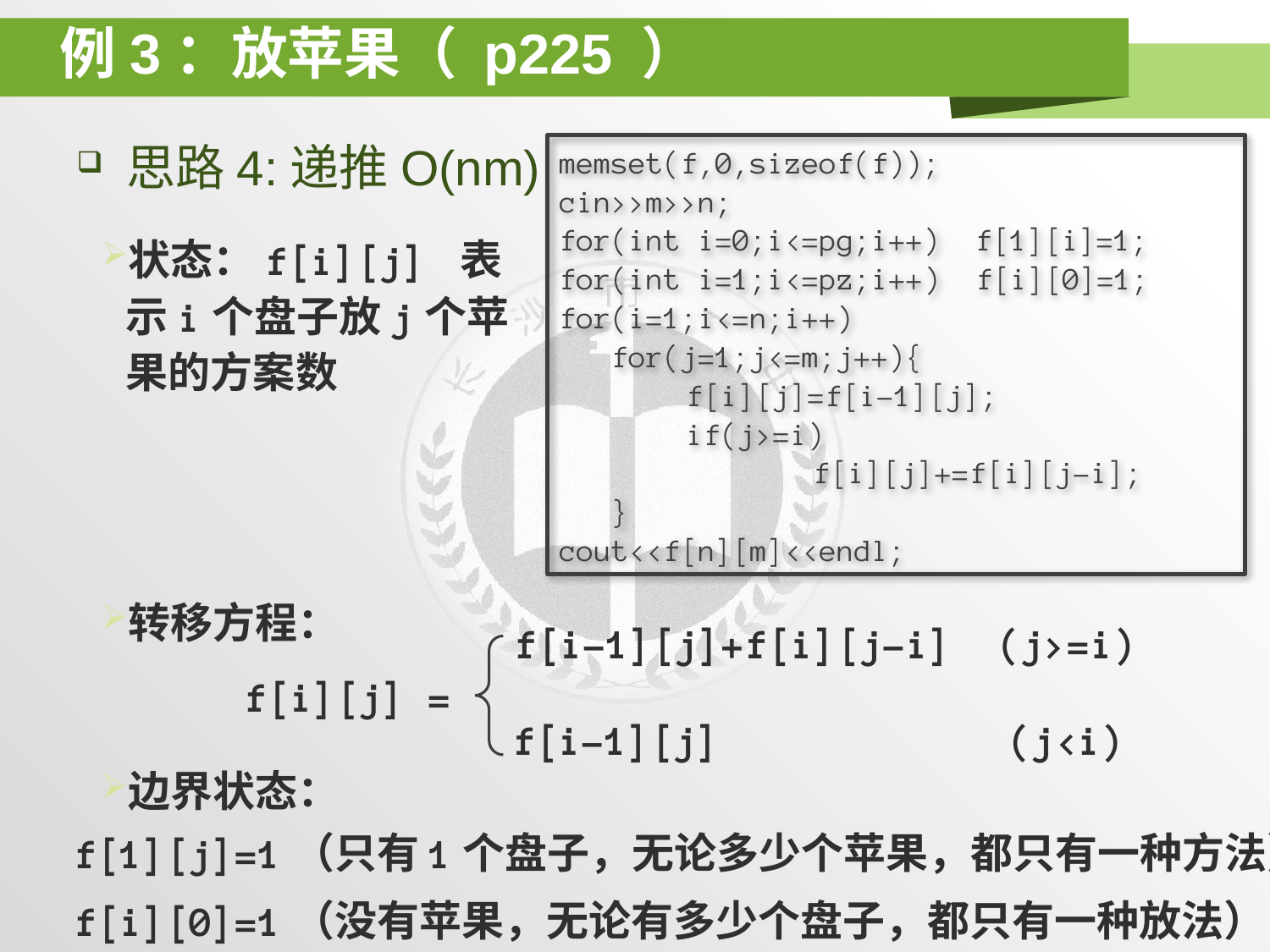

# 例3：放苹果（ p225 ）
思路4:递推O(nm)
状态：f[i][j] 表示i个盘子放j个苹果的方案数

转移方程：

边界状态：
memset(f,0,sizeof(f));
cin>>m>>n;
for(int i=0;i<=pg;i++)  f[1][i]=1;
for(int i=1;i<=pz;i++)  f[i][0]=1;
for(i=1;i<=n;i++)
   for(j=1;j<=m;j++){
	f[i][j]=f[i-1][j];
   	if(j>=i)
		f[i][j]+=f[i][j-i];
   }
cout<<f[n][m]<<endl;
f[i-1][j]+f[i][j-i]  (j>=i)

f[i][j] =
f[i-1][j]		     (j<i)
  f[1][j]=1（只有1个盘子，无论多少个苹果，都只有一种方法）
  f[i][0]=1（没有苹果，无论有多少个盘子，都只有一种放法）